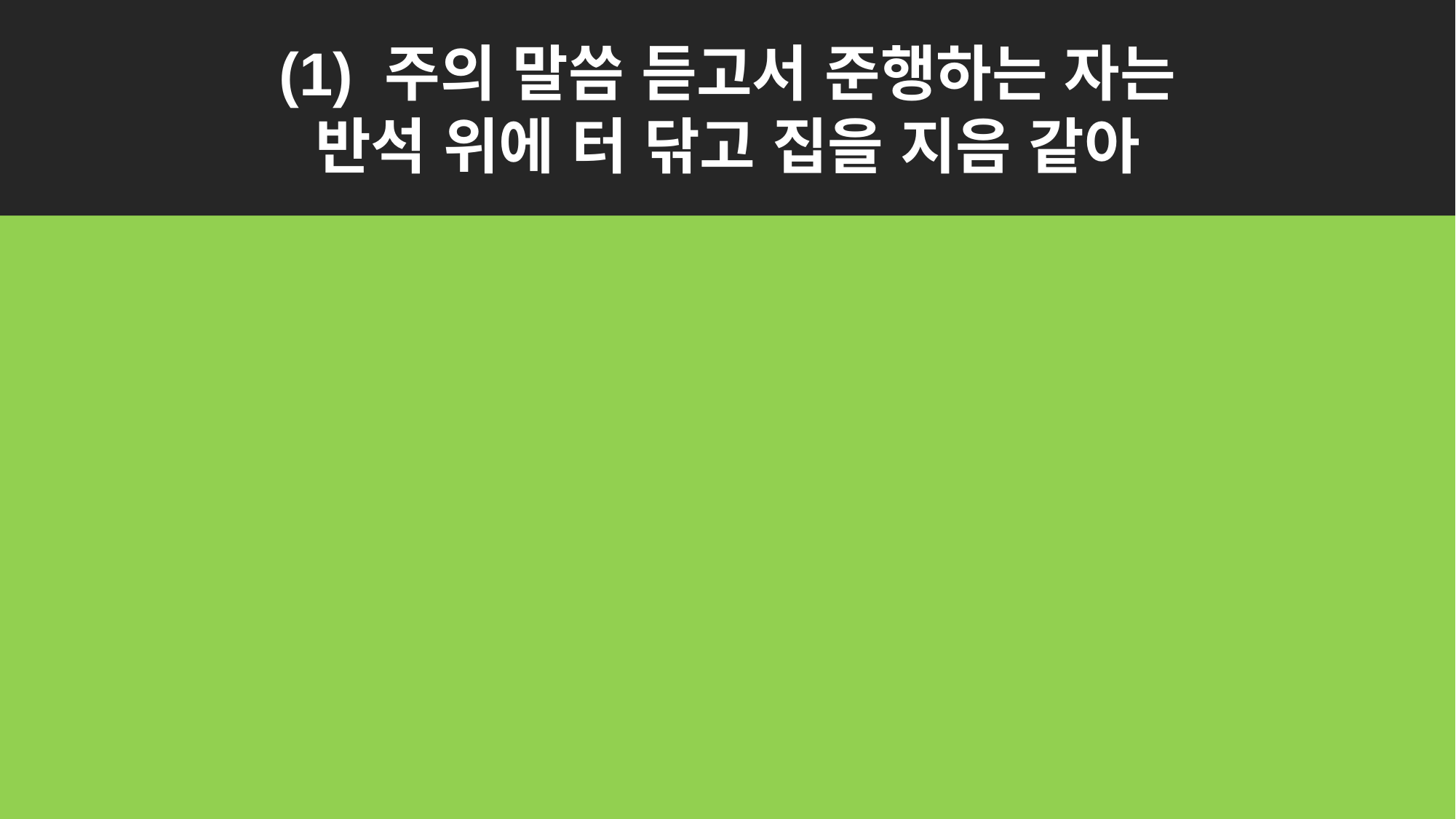

(1) 주의 말씀 듣고서 준행하는 자는
반석 위에 터 닦고 집을 지음 같아